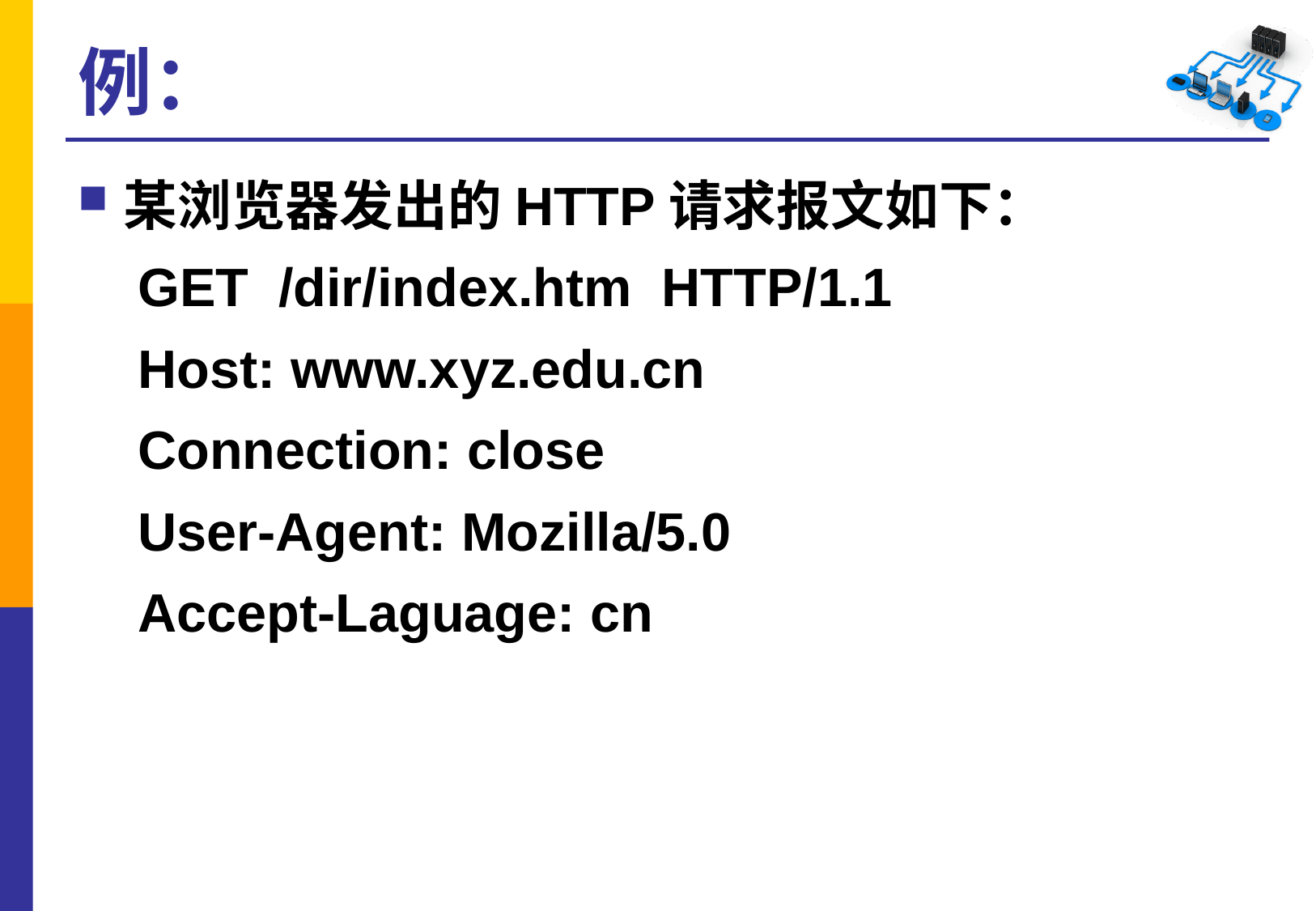

# 例：
某浏览器发出的HTTP请求报文如下：
    GET  /dir/index.htm  HTTP/1.1
    Host: www.xyz.edu.cn
    Connection: close
    User-Agent: Mozilla/5.0
    Accept-Laguage: cn